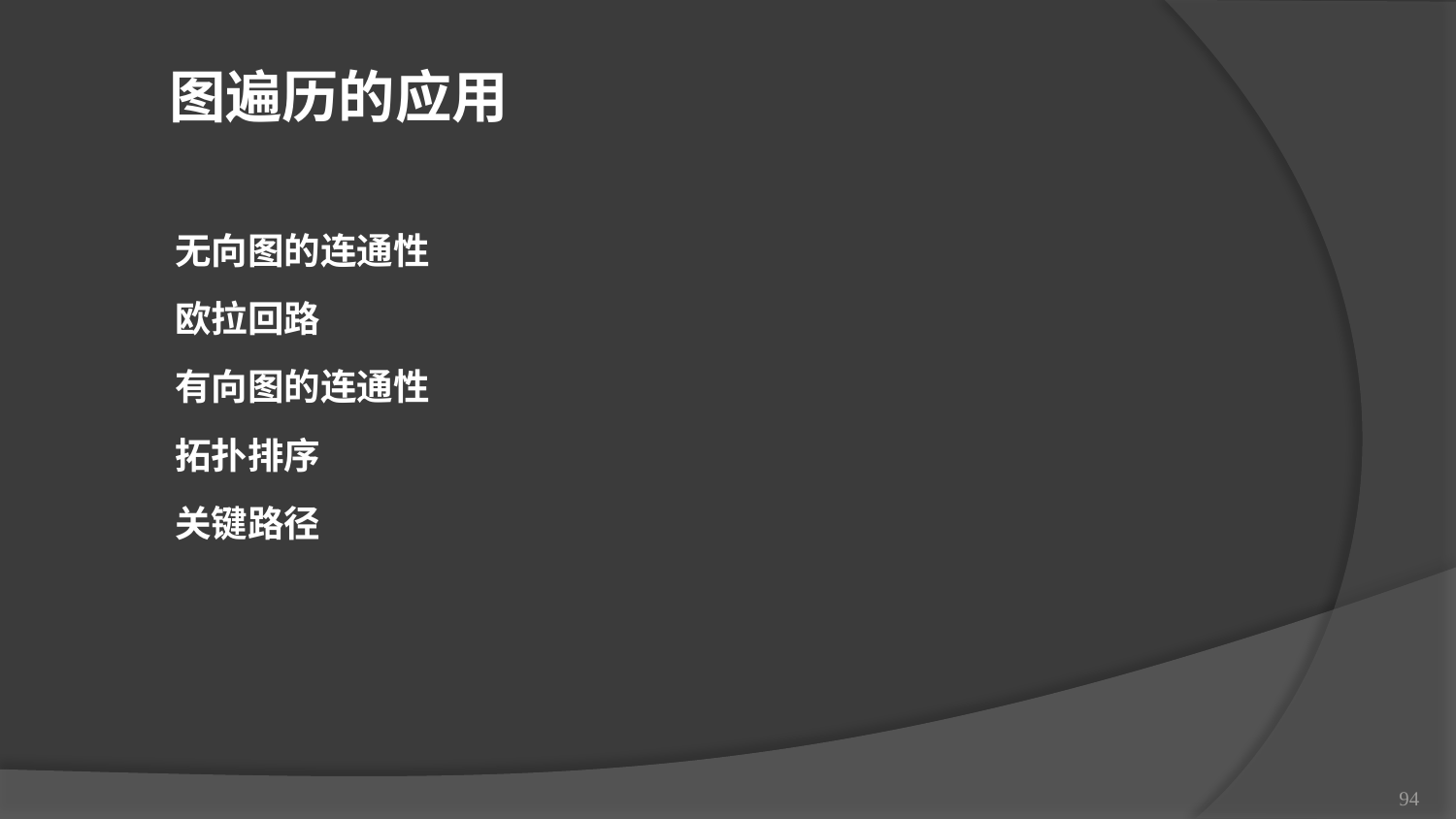

图遍历的应用
无向图的连通性
欧拉回路
有向图的连通性
拓扑排序
关键路径
94